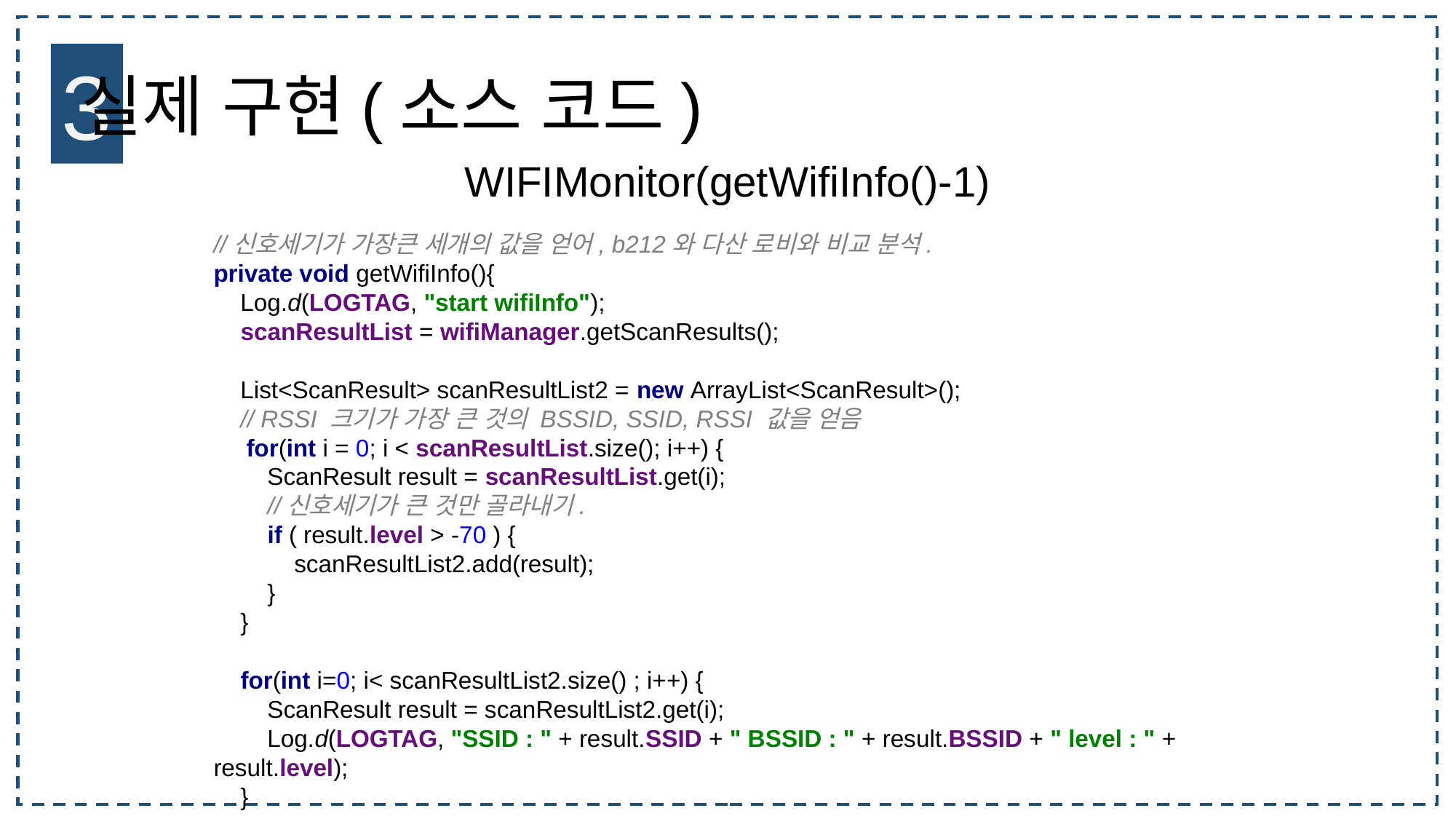

3
실제 구현(소스 코드)
WIFIMonitor(getWifiInfo()-1)
//신호세기가 가장큰 세개의 값을 얻어, b212와 다산 로비와 비교 분석.
private void getWifiInfo(){
    Log.d(LOGTAG, "start wifiInfo");
    scanResultList = wifiManager.getScanResults();
    List<ScanResult> scanResultList2 = new ArrayList<ScanResult>();
    // RSSI 크기가 가장 큰 것의 BSSID, SSID, RSSI 값을 얻음
    for(int i = 0; i < scanResultList.size(); i++) {
        ScanResult result = scanResultList.get(i);
        //신호세기가 큰 것만 골라내기.
        if ( result.level > -70 ) {
            scanResultList2.add(result);
        }
    }
    for(int i=0; i< scanResultList2.size() ; i++) {
        ScanResult result = scanResultList2.get(i);
        Log.d(LOGTAG, "SSID : " + result.SSID + " BSSID : " + result.BSSID + " level : " + result.level);
    }